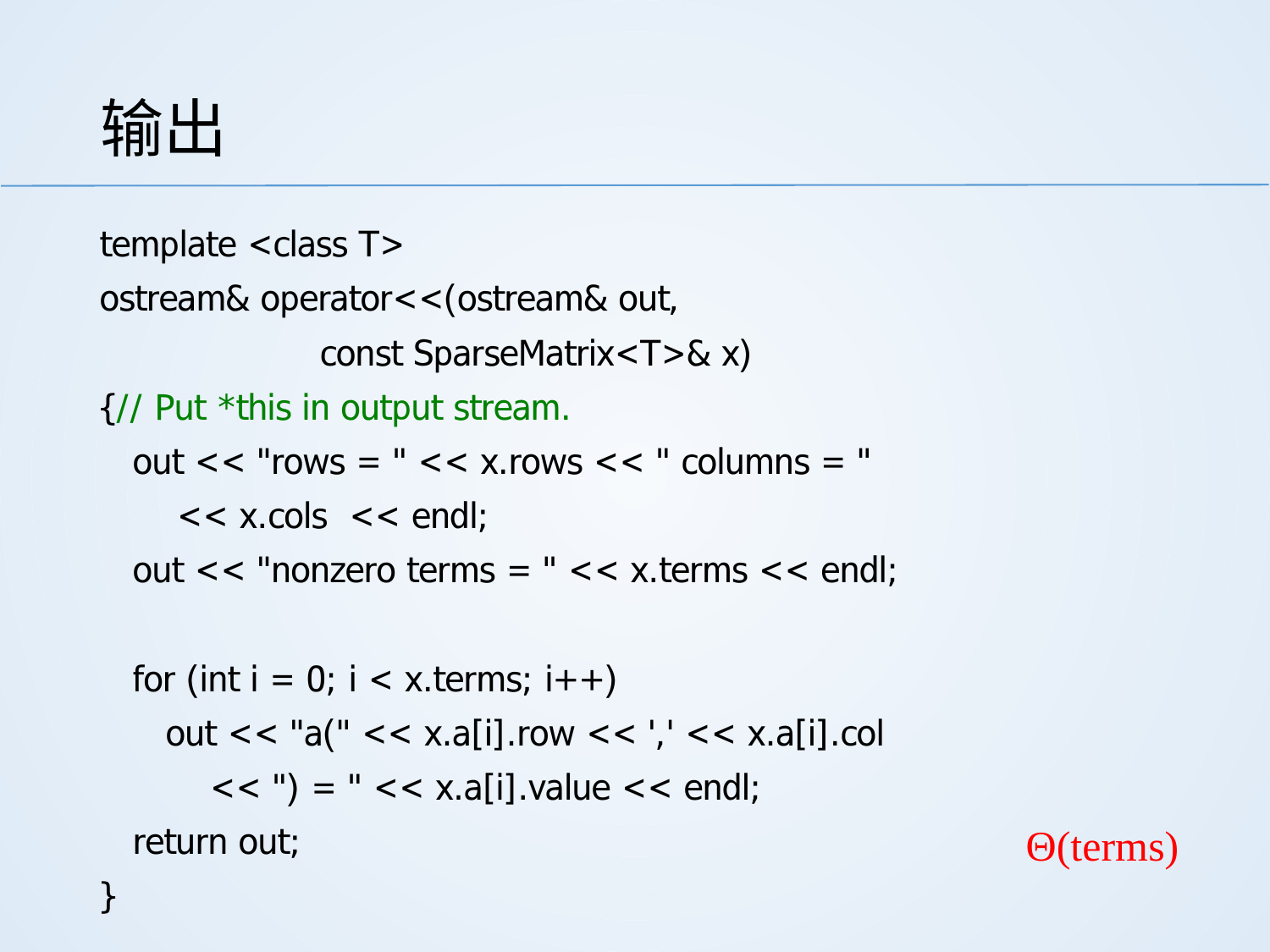

# 输出
template <class T>
ostream& operator<<(ostream& out,
                    const SparseMatrix<T>& x)
{// Put *this in output stream.
   out << "rows = " << x.rows << " columns = "
       << x.cols  << endl;
   out << "nonzero terms = " << x.terms << endl;

   for (int i = 0; i < x.terms; i++)
      out << "a(" << x.a[i].row << ',' << x.a[i].col
          << ") = " << x.a[i].value << endl;
   return out;
}
Θ(terms)